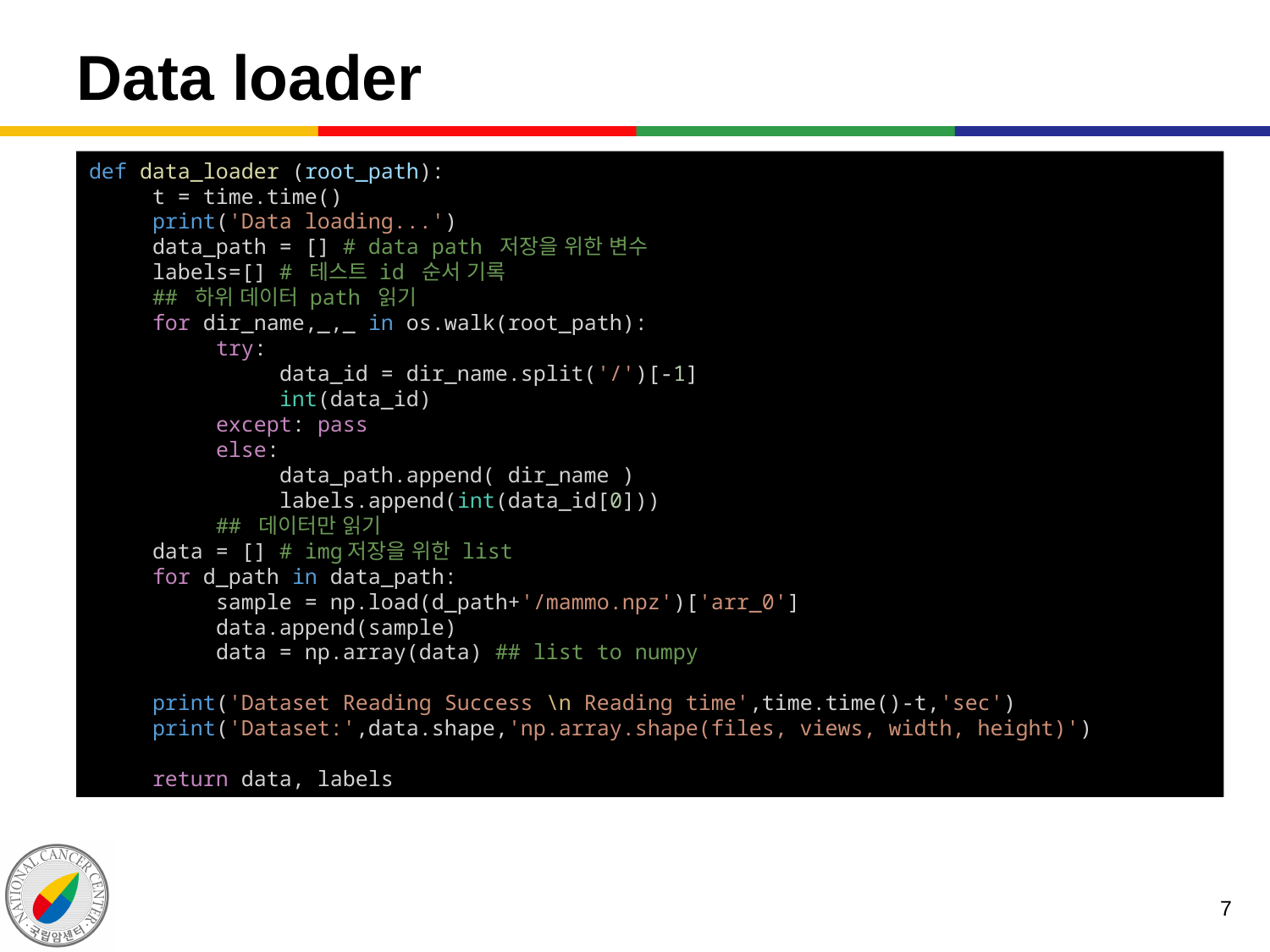

# Data loader
def data_loader (root_path):
t = time.time()
print('Data loading...')
data_path = [] # data path 저장을 위한 변수
labels=[] # 테스트 id 순서 기록
## 하위 데이터 path 읽기
for dir_name,_,_ in os.walk(root_path):
try:
data_id = dir_name.split('/')[-1]
int(data_id)
except: pass
else:
data_path.append( dir_name )
labels.append(int(data_id[0]))
## 데이터만 읽기
data = [] # img저장을 위한 list
for d_path in data_path:
sample = np.load(d_path+'/mammo.npz')['arr_0']
data.append(sample)
data = np.array(data) ## list to numpy
print('Dataset Reading Success \n Reading time',time.time()-t,'sec')
print('Dataset:',data.shape,'np.array.shape(files, views, width, height)')
return data, labels
7